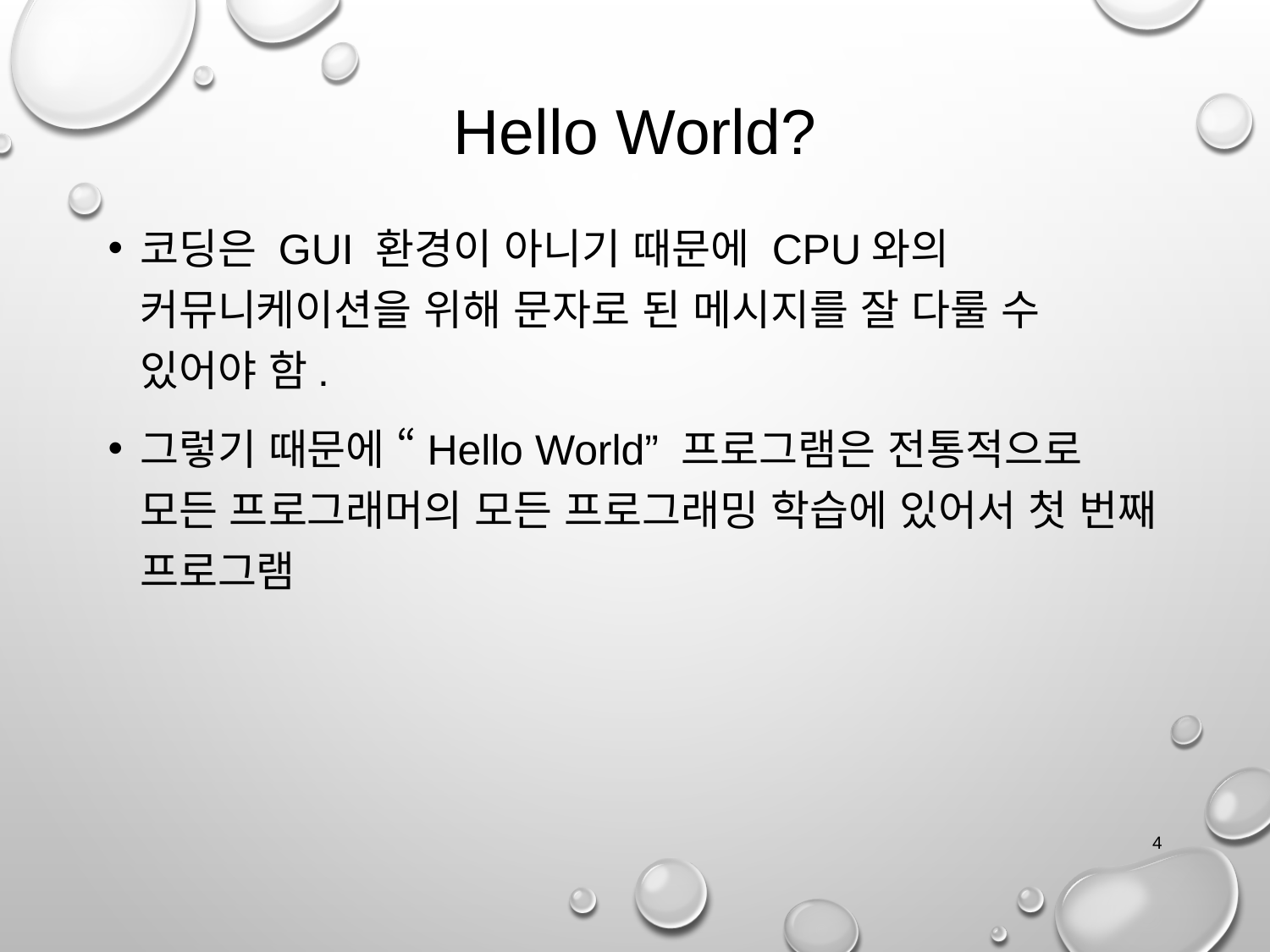

# Hello World?
코딩은 GUI 환경이 아니기 때문에 CPU와의 커뮤니케이션을 위해 문자로 된 메시지를 잘 다룰 수 있어야 함.
그렇기 때문에 “Hello World” 프로그램은 전통적으로 모든 프로그래머의 모든 프로그래밍 학습에 있어서 첫 번째 프로그램
4